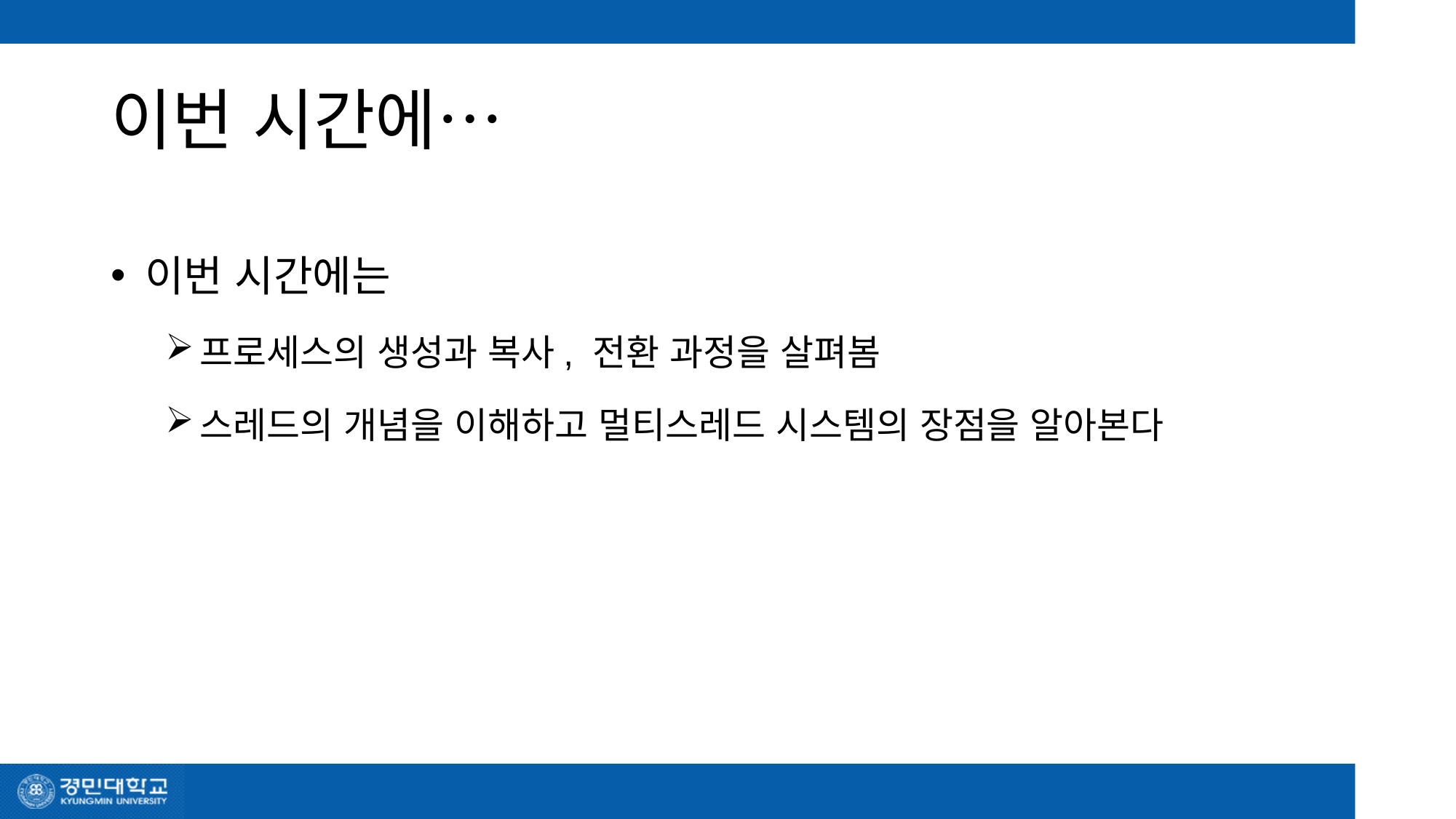

# 이번 시간에…
이번 시간에는
프로세스의 생성과 복사, 전환 과정을 살펴봄
스레드의 개념을 이해하고 멀티스레드 시스템의 장점을 알아본다